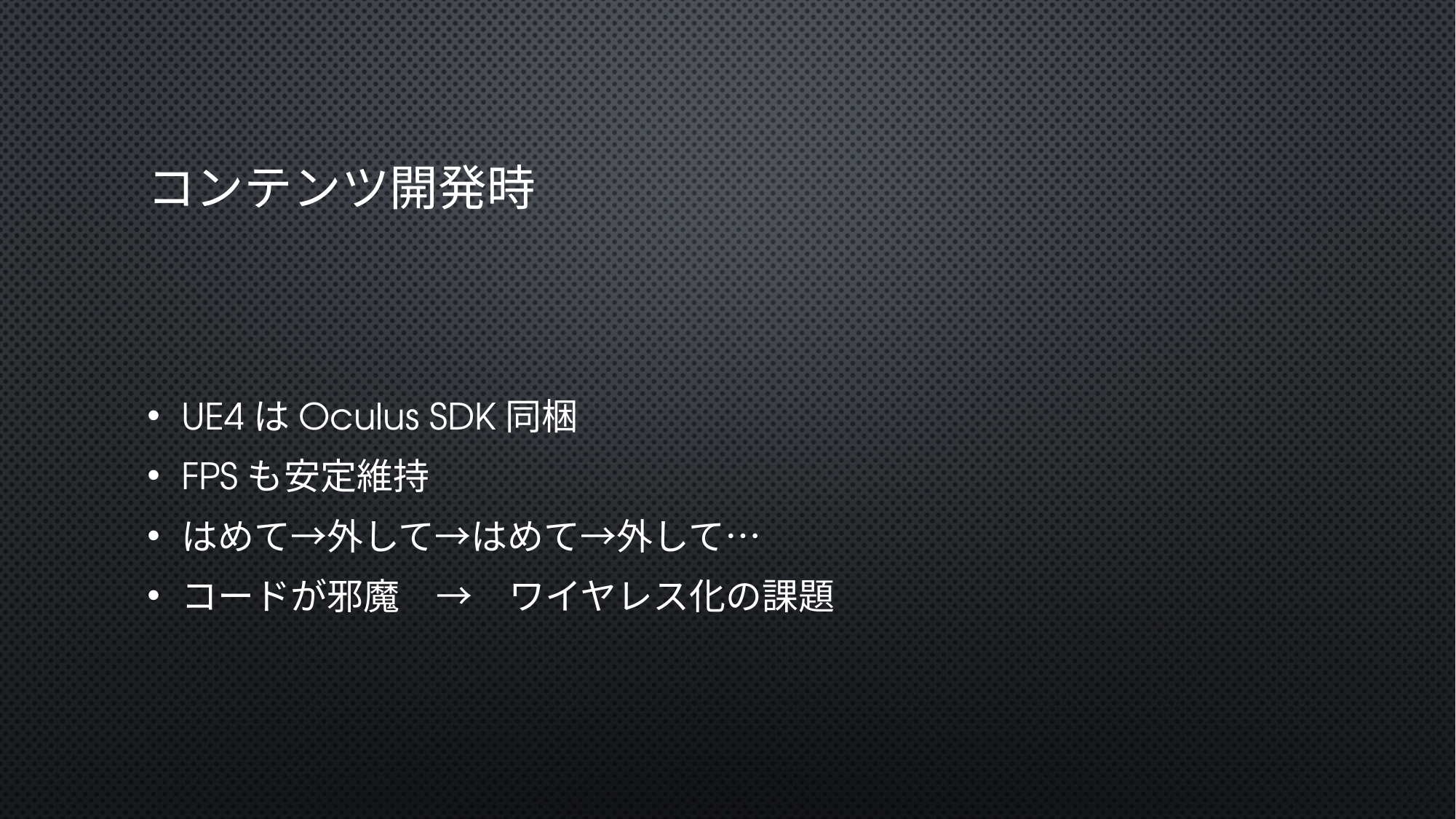

# コンテンツ開発時
UE4はOculus SDK同梱
FPSも安定維持
はめて→外して→はめて→外して…
コードが邪魔　→　ワイヤレス化の課題